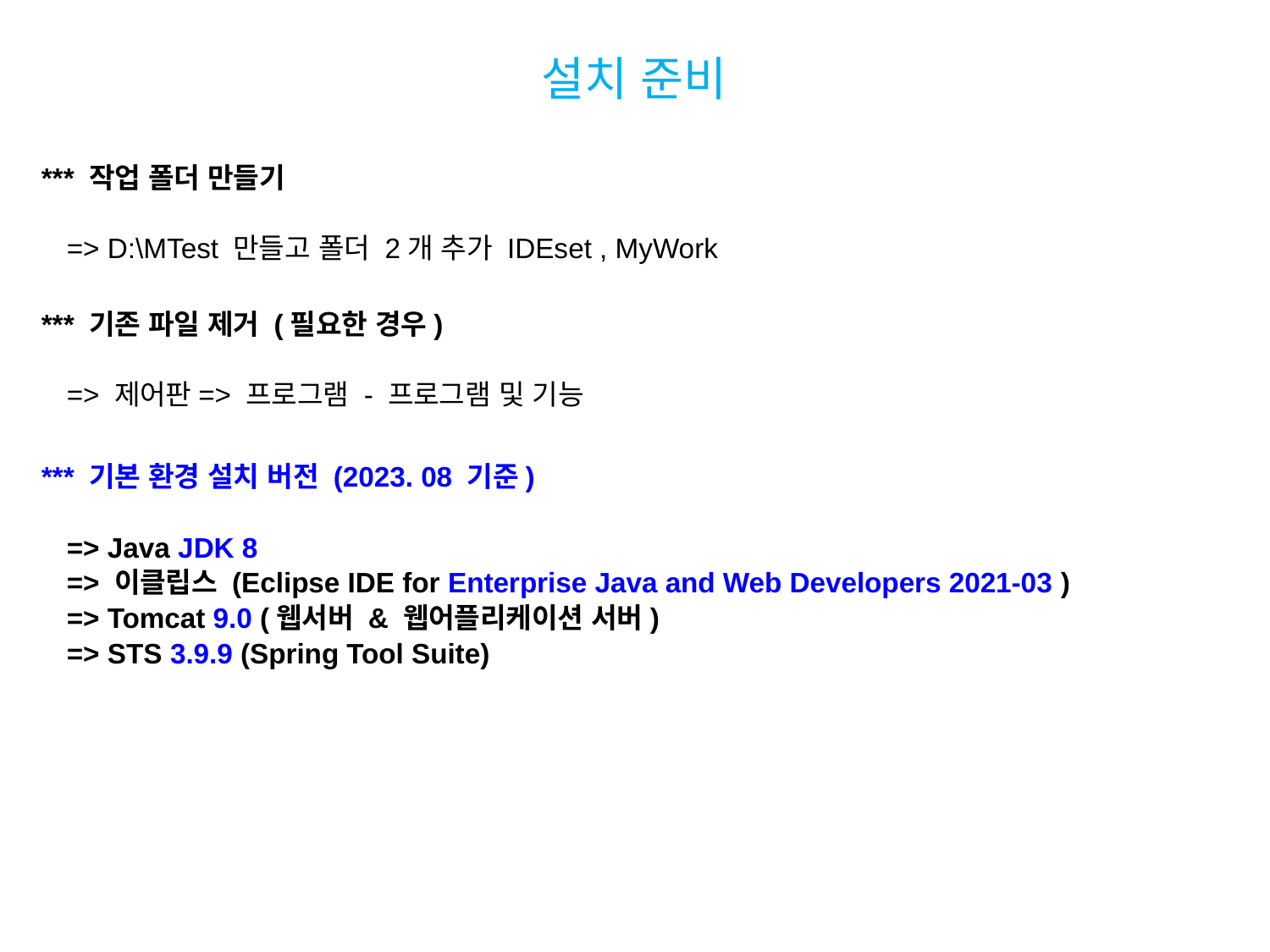

# 설치 준비
*** 작업 폴더 만들기
=> D:\MTest 만들고 폴더 2개 추가 IDEset , MyWork
*** 기존 파일 제거 (필요한 경우)
=> 제어판=> 프로그램 - 프로그램 및 기능

*** 기본 환경 설치 버전 (2023. 08 기준)
=> Java JDK 8
=> 이클립스 (Eclipse IDE for Enterprise Java and Web Developers 2021-03 )
=> Tomcat 9.0 (웹서버 & 웹어플리케이션 서버)
=> STS 3.9.9 (Spring Tool Suite)